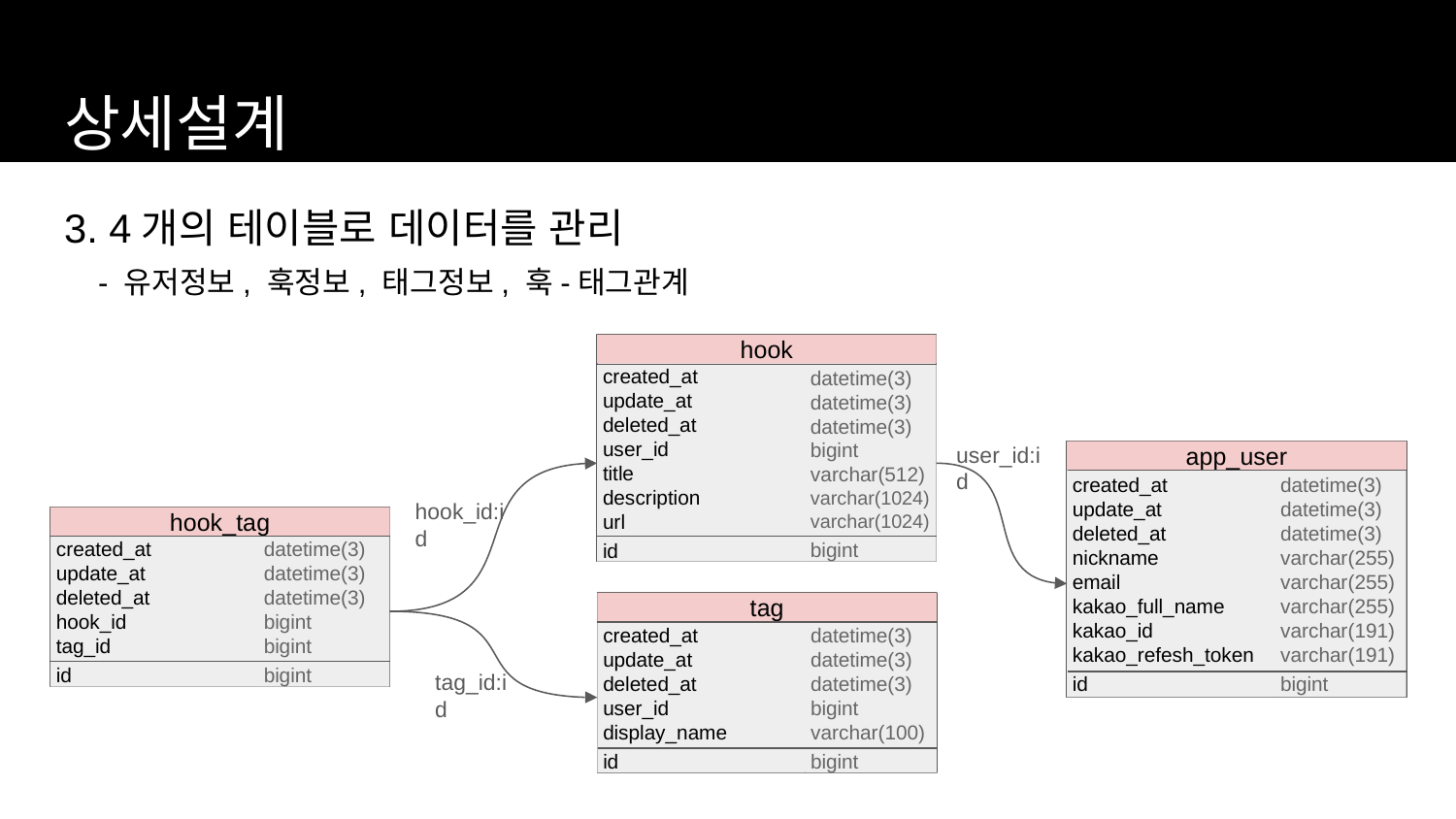

# 상세설계
3. 4개의 테이블로 데이터를 관리

    - 유저정보, 훅정보, 태그정보, 훅-태그관계
hook

created_at
update_at
deleted_at
user_id
title
description
url

id
datetime(3)
datetime(3)
datetime(3)
bigint
varchar(512)
varchar(1024)
varchar(1024)

bigint
user_id:id

app_user
created_at
update_at
deleted_at
nickname
email
kakao_full_name
kakao_id
kakao_refesh_token

id
datetime(3)
datetime(3)
datetime(3)
varchar(255)
varchar(255)
varchar(255)
varchar(191)
varchar(191)

bigint
hook_id:id

hook_tag
created_at
update_at
deleted_at
hook_id
tag_id

id
datetime(3)
datetime(3)
datetime(3)
bigint
bigint

bigint

tag
created_at
update_at
deleted_at
user_id
display_name

id
datetime(3)
datetime(3)
datetime(3)
bigint
varchar(100)

bigint
tag_id:id